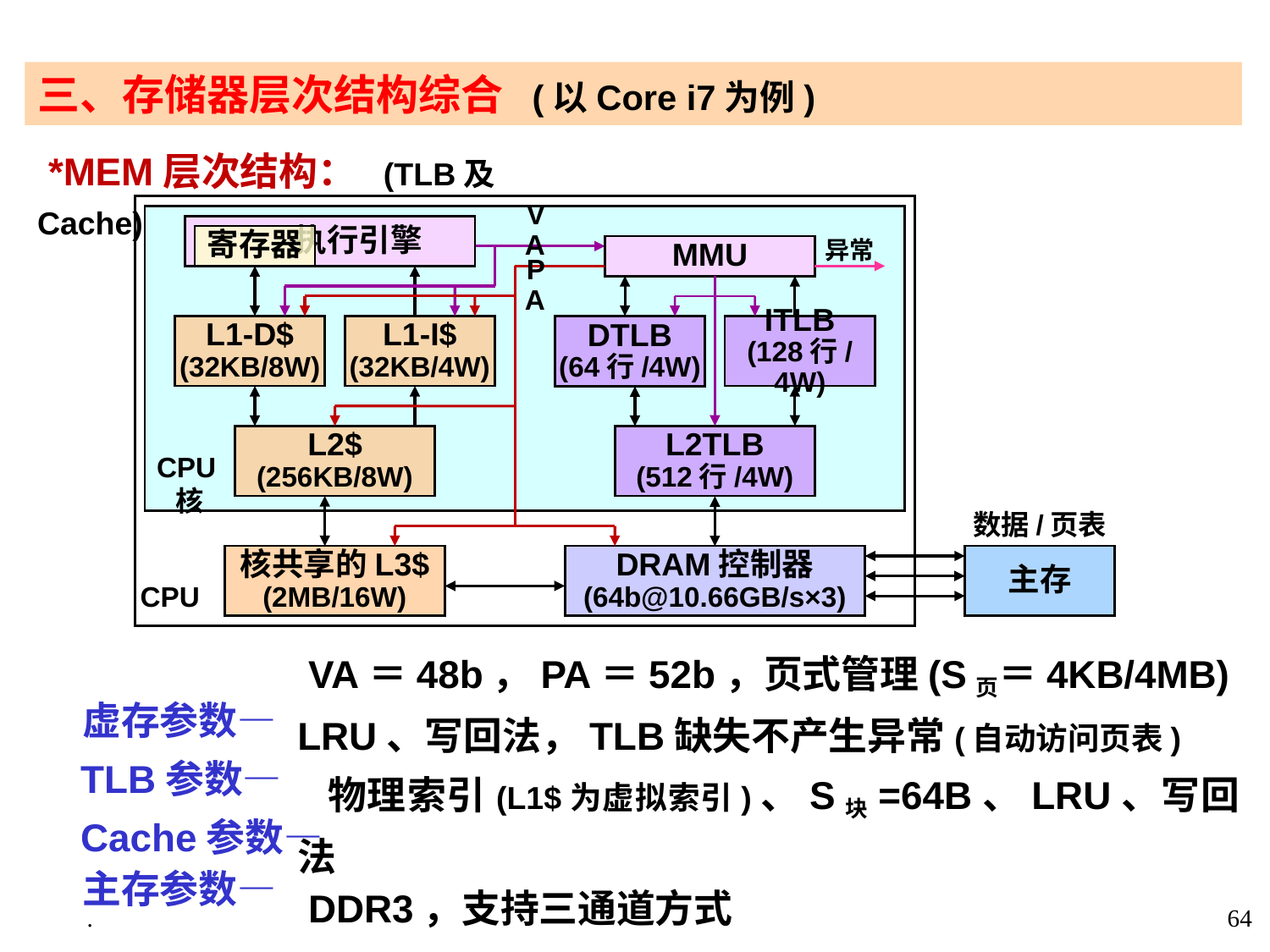

三、存储器层次结构综合  (以Core i7为例)
 *MEM层次结构：  (TLB及Cache)

    虚存参数—
    TLB参数—
    Cache参数—
    主存参数—

        执行引擎
VA
寄存器
MMU
异常
PA
L1-D$
(32KB/8W)
L1-I$
(32KB/4W)
DTLB
(64行/4W)
ITLB
(128行/4W)
L2TLB
(512行/4W)
L2$
(256KB/8W)
CPU核
数据/页表
DRAM控制器
(64b@10.66GB/s×3)
核共享的L3$
(2MB/16W)
主存
CPU
 VA＝48b，PA＝52b，页式管理(S页＝4KB/4MB)
LRU、写回法，TLB缺失不产生异常(自动访问页表)
  物理索引(L1$为虚拟索引)、S块=64B、LRU、写回法
 DDR3，支持三通道方式
.
64